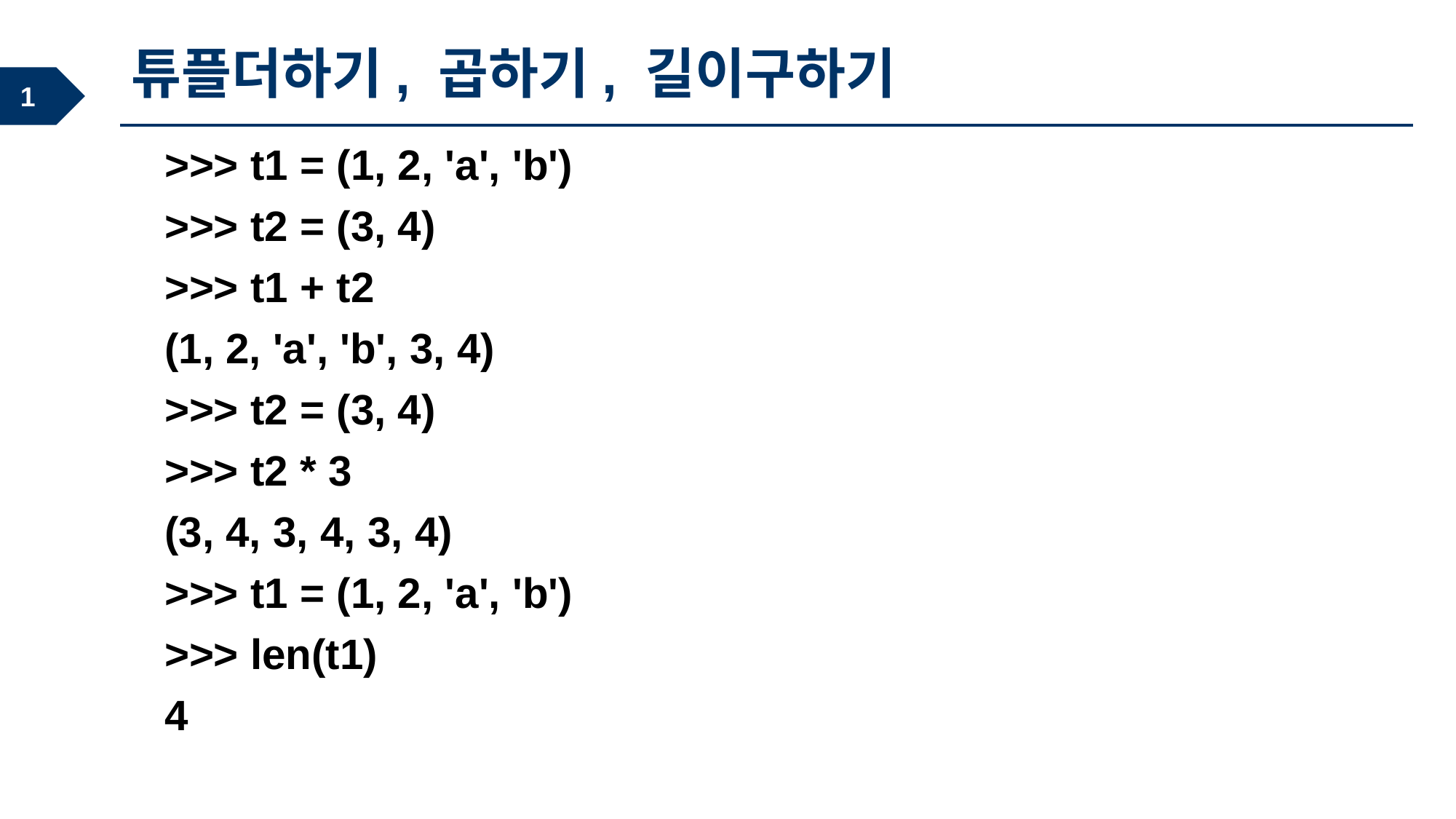

튜플더하기, 곱하기, 길이구하기
>>> t1 = (1, 2, 'a', 'b')
>>> t2 = (3, 4)
>>> t1 + t2
(1, 2, 'a', 'b', 3, 4)
>>> t2 = (3, 4)
>>> t2 * 3
(3, 4, 3, 4, 3, 4)
>>> t1 = (1, 2, 'a', 'b')
>>> len(t1)
4